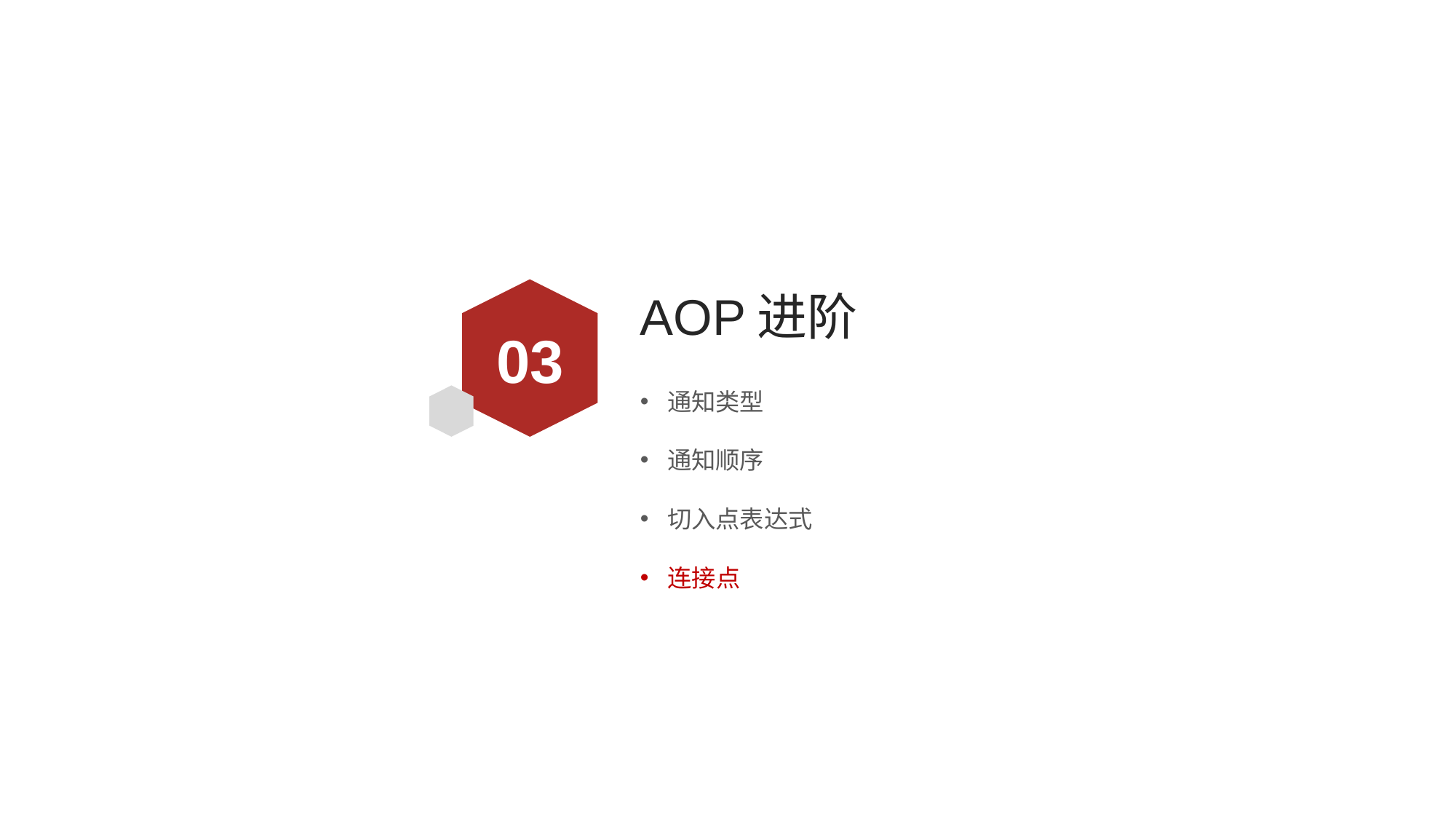

# AOP进阶
03
通知类型
通知顺序
切入点表达式

连接点